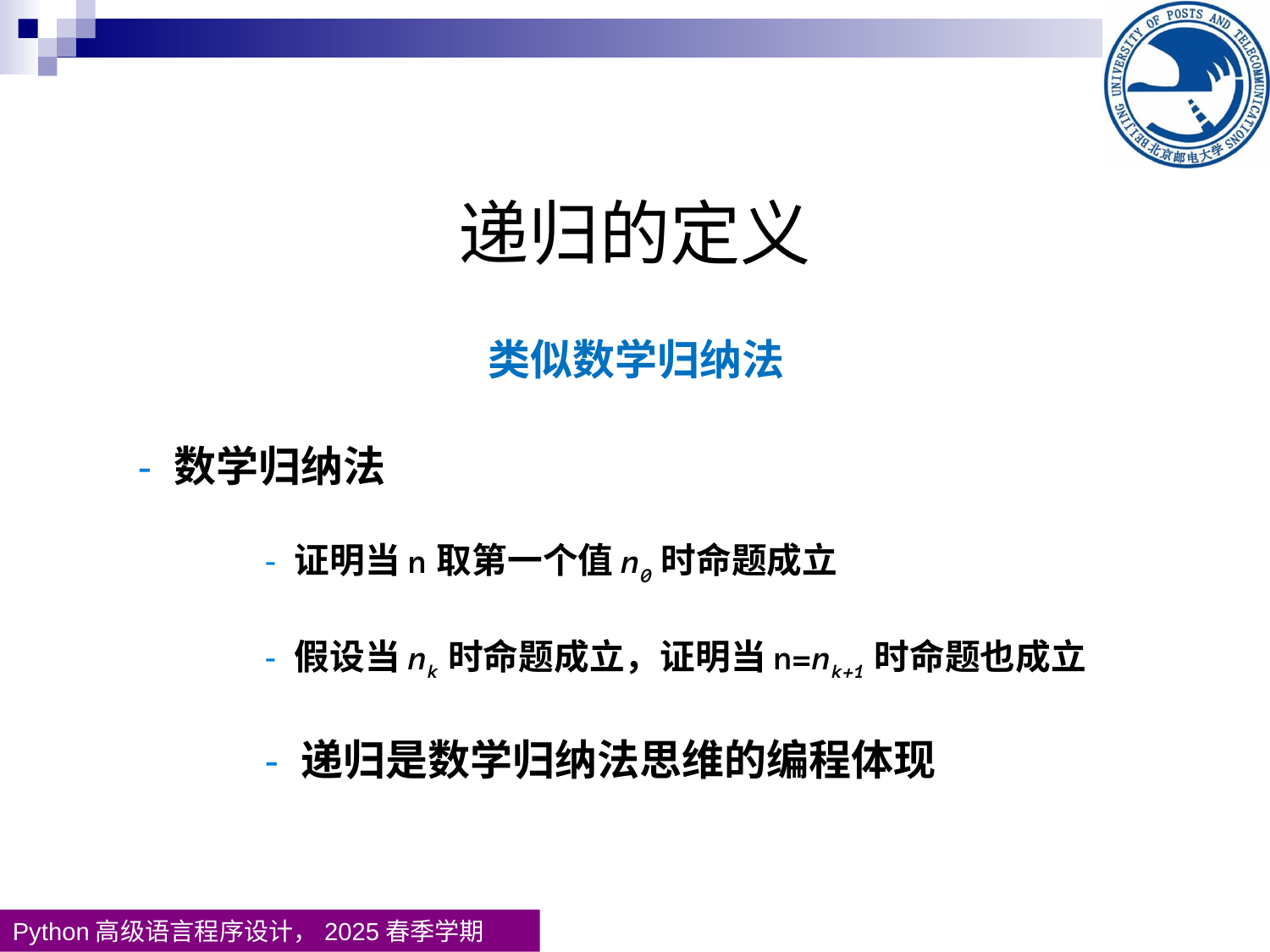

递归的定义
类似数学归纳法
- 数学归纳法
- 证明当n取第一个值n0时命题成立
- 假设当nk时命题成立，证明当n=nk+1时命题也成立
- 递归是数学归纳法思维的编程体现